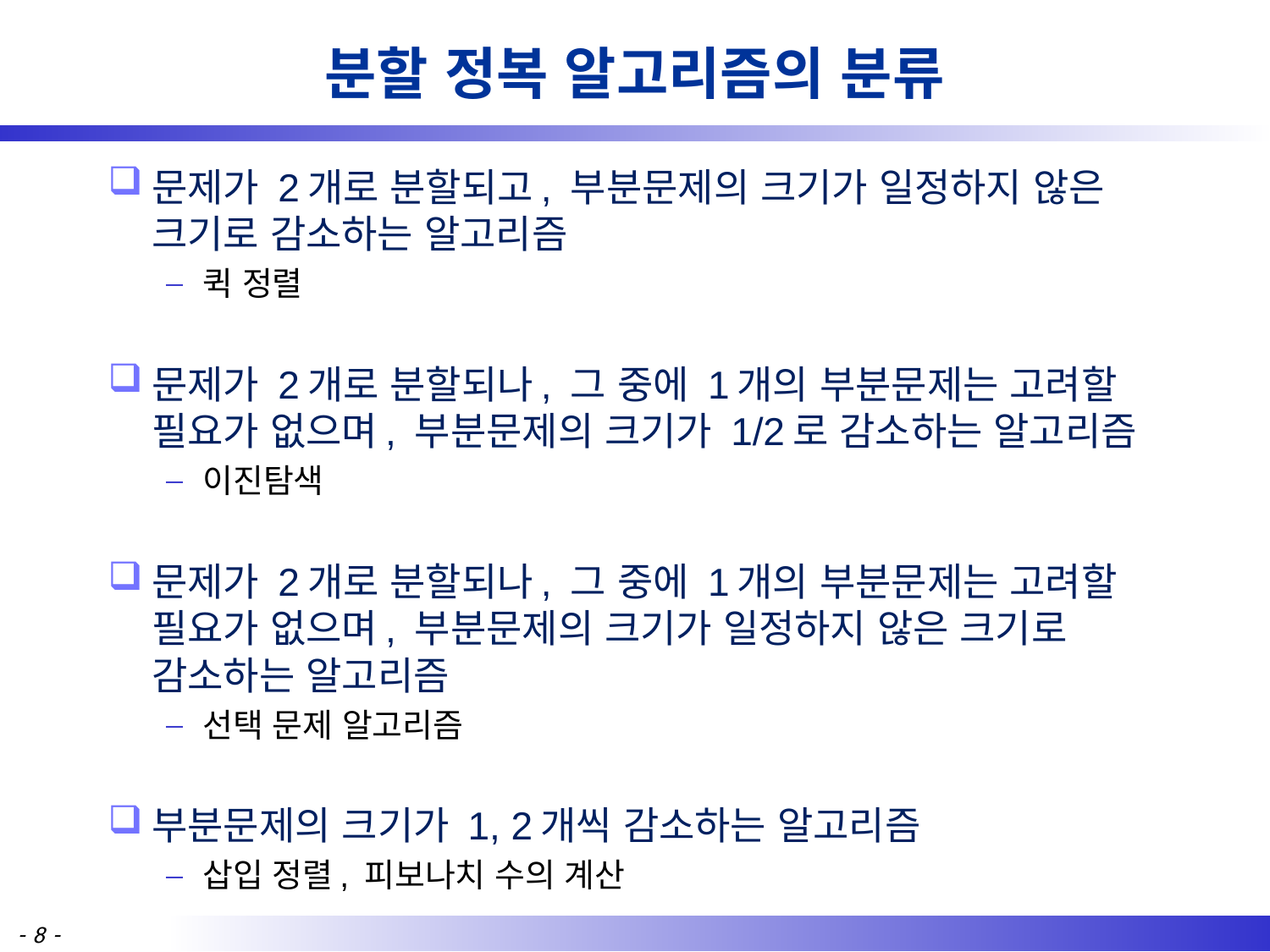

# 분할 정복 알고리즘의 분류
문제가 2개로 분할되고, 부분문제의 크기가 일정하지 않은 크기로 감소하는 알고리즘
퀵 정렬

문제가 2개로 분할되나, 그 중에 1개의 부분문제는 고려할 필요가 없으며, 부분문제의 크기가 1/2로 감소하는 알고리즘
이진탐색

문제가 2개로 분할되나, 그 중에 1개의 부분문제는 고려할 필요가 없으며, 부분문제의 크기가 일정하지 않은 크기로 감소하는 알고리즘
선택 문제 알고리즘

부분문제의 크기가 1, 2개씩 감소하는 알고리즘
삽입 정렬, 피보나치 수의 계산
- 8 -